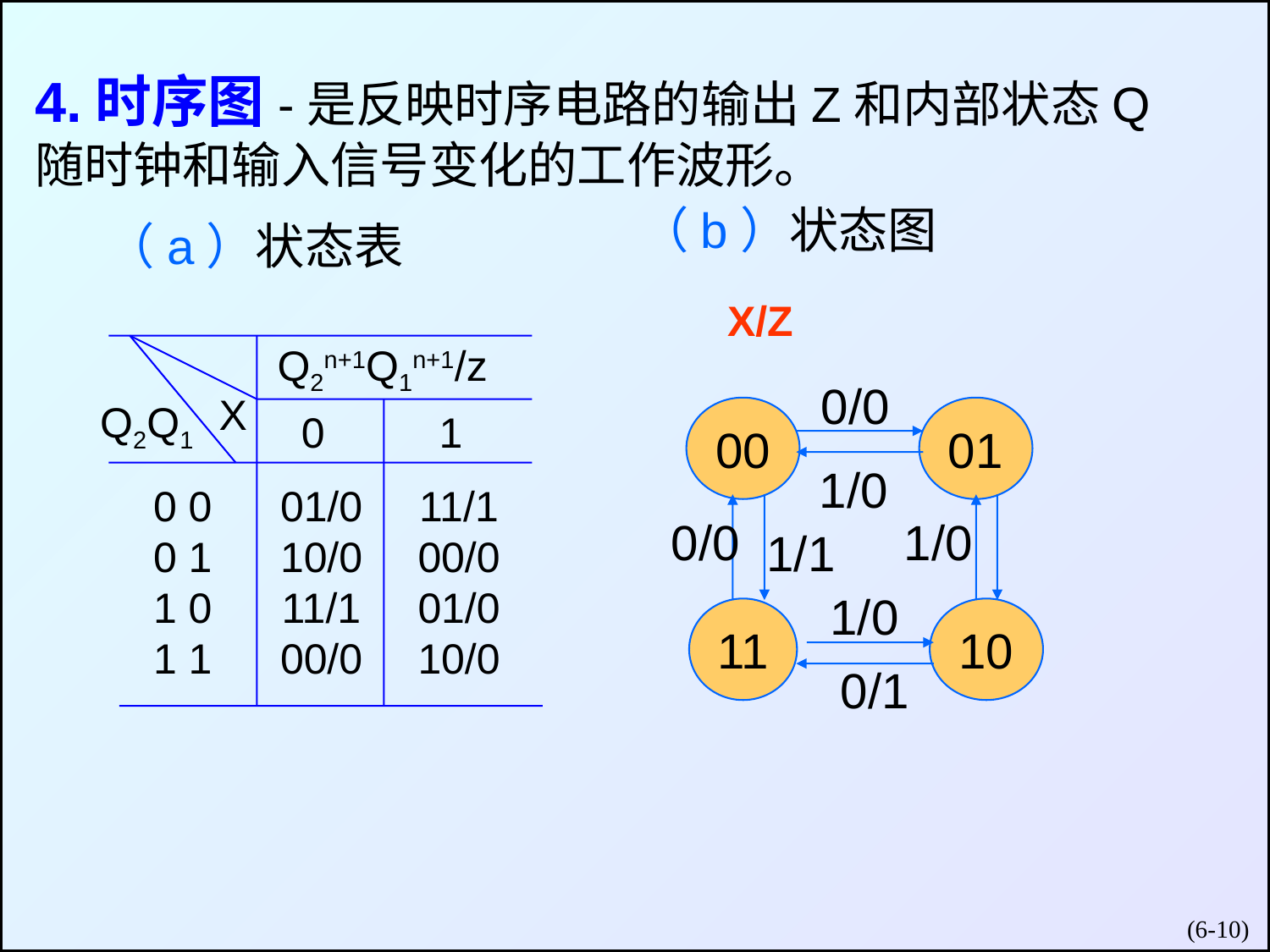

4.时序图-是反映时序电路的输出Z和内部状态Q
随时钟和输入信号变化的工作波形。
（b）状态图
（a）状态表
X/Z

Q2n+1Q1n+1/z
0/0
X
Q2Q1

0

1
00
01

1/0

0 0
0 1
1 0
1 1
01/0
10/0
11/1
00/0
11/1
00/0
01/0
10/0

0/0
1/0
1/1
1/0
11
10

0/1

(6-10)